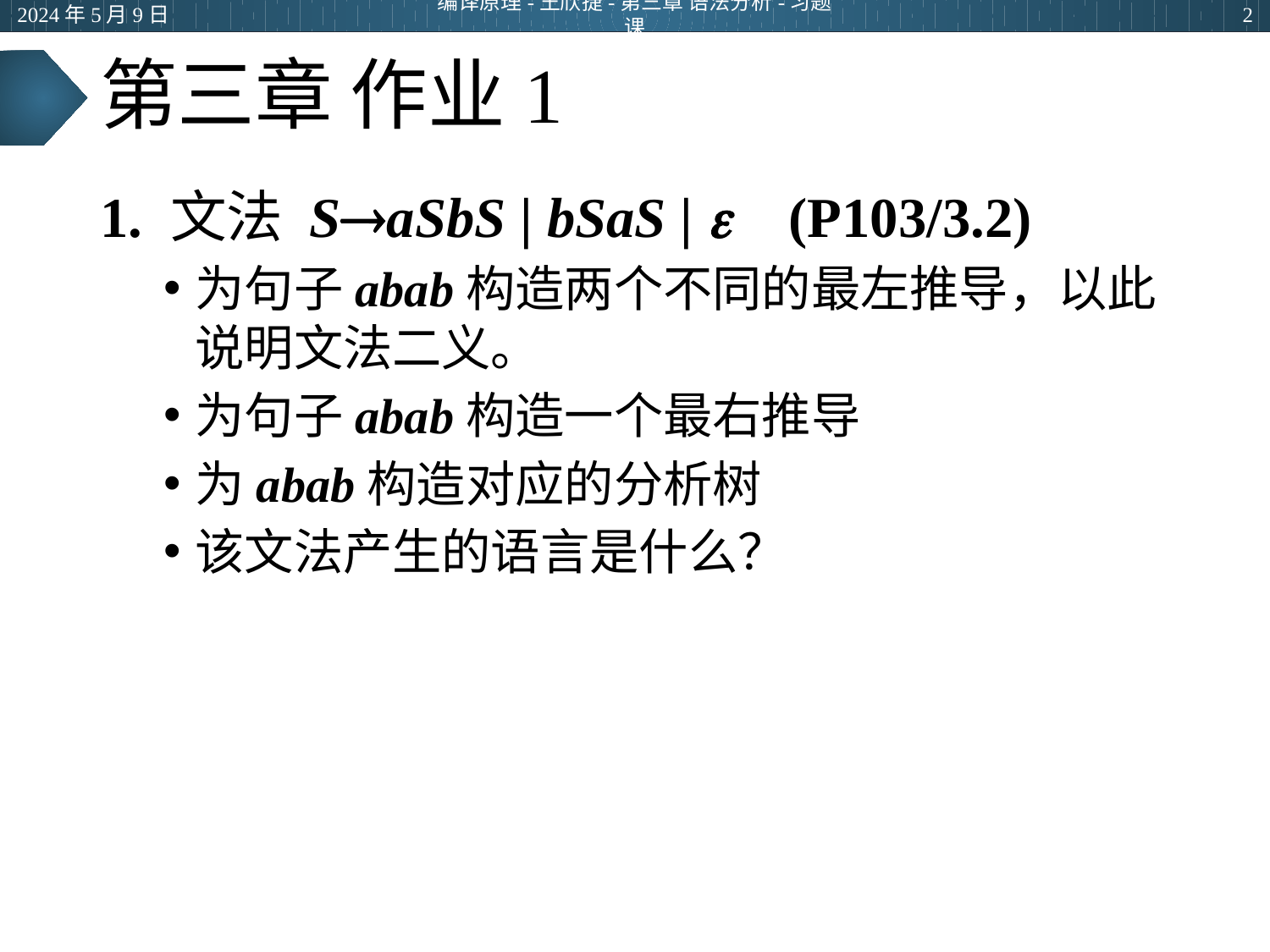

2024年5月9日
编译原理-王欣捷-第三章 语法分析-习题课
2
# 第三章 作业1
1. 文法 S→aSbS | bSaS | ε    (P103/3.2)
为句子abab构造两个不同的最左推导，以此说明文法二义。
为句子abab构造一个最右推导
为abab构造对应的分析树
该文法产生的语言是什么？